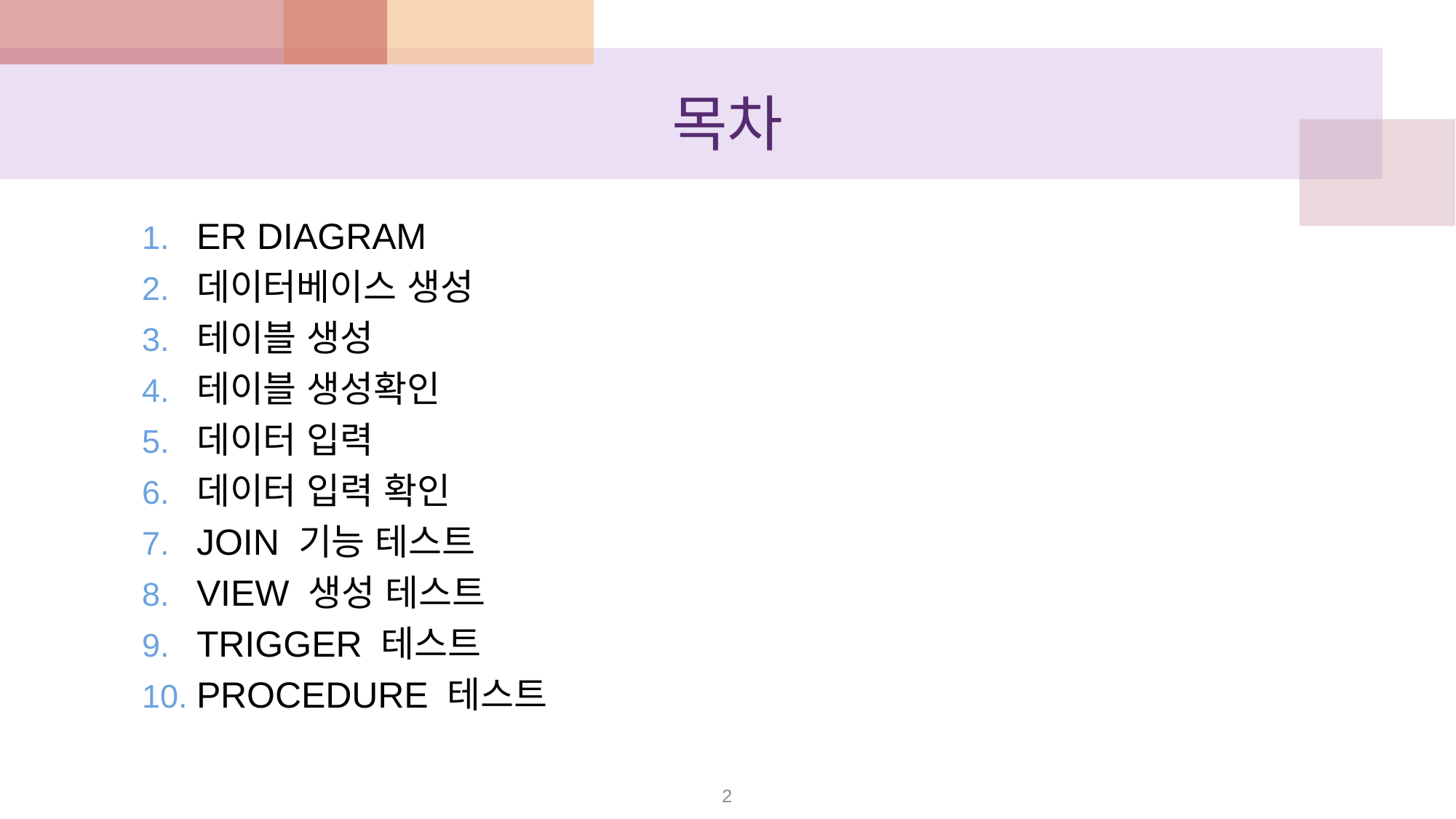

# 목차
ER DIAGRAM
데이터베이스 생성
테이블 생성
테이블 생성확인
데이터 입력
데이터 입력 확인
JOIN 기능 테스트
VIEW 생성 테스트
TRIGGER 테스트
PROCEDURE 테스트
2